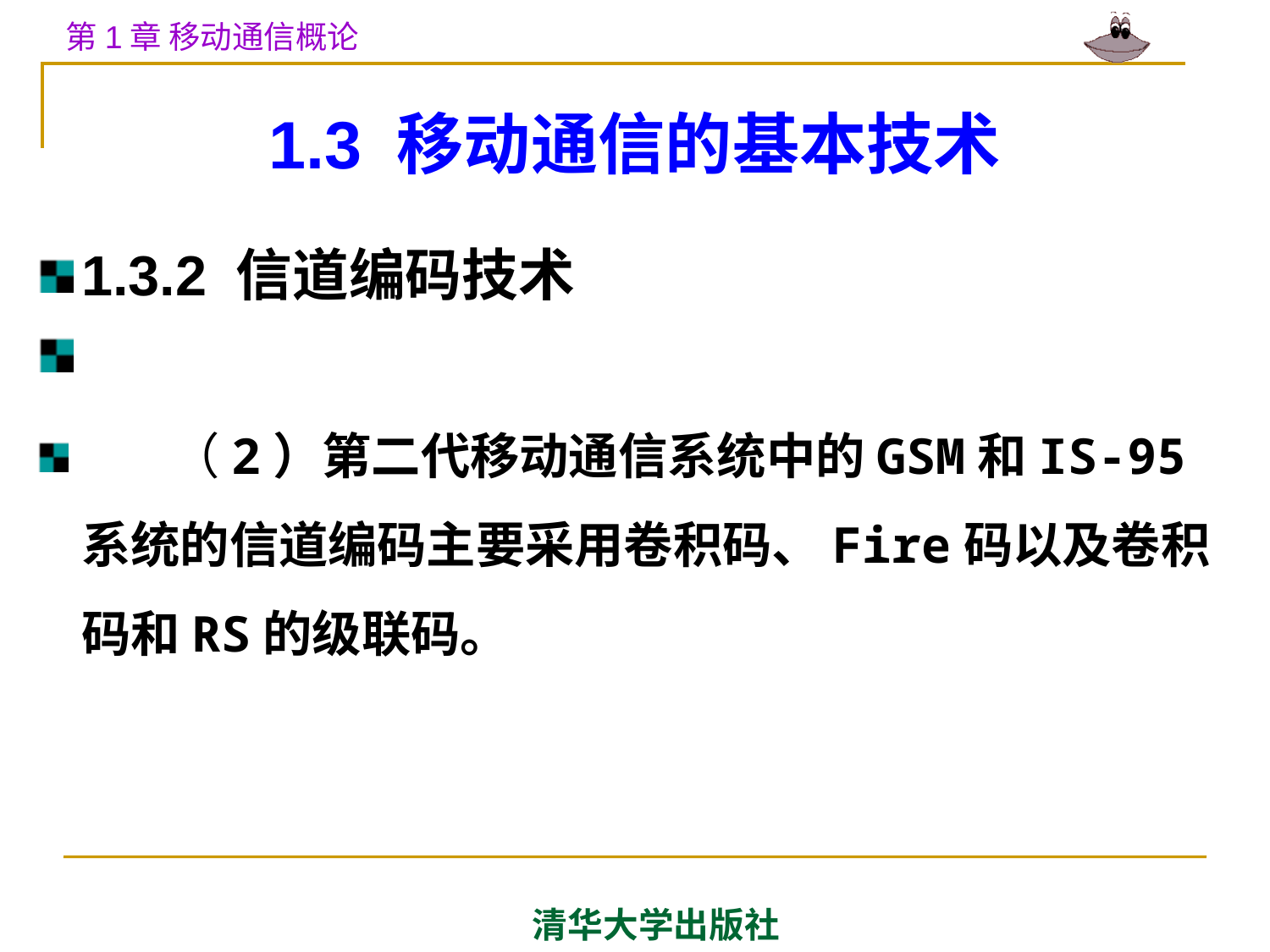

# 1.3 移动通信的基本技术
1.3.2 信道编码技术

       （2）第二代移动通信系统中的GSM和IS-95系统的信道编码主要采用卷积码、Fire码以及卷积码和RS的级联码。